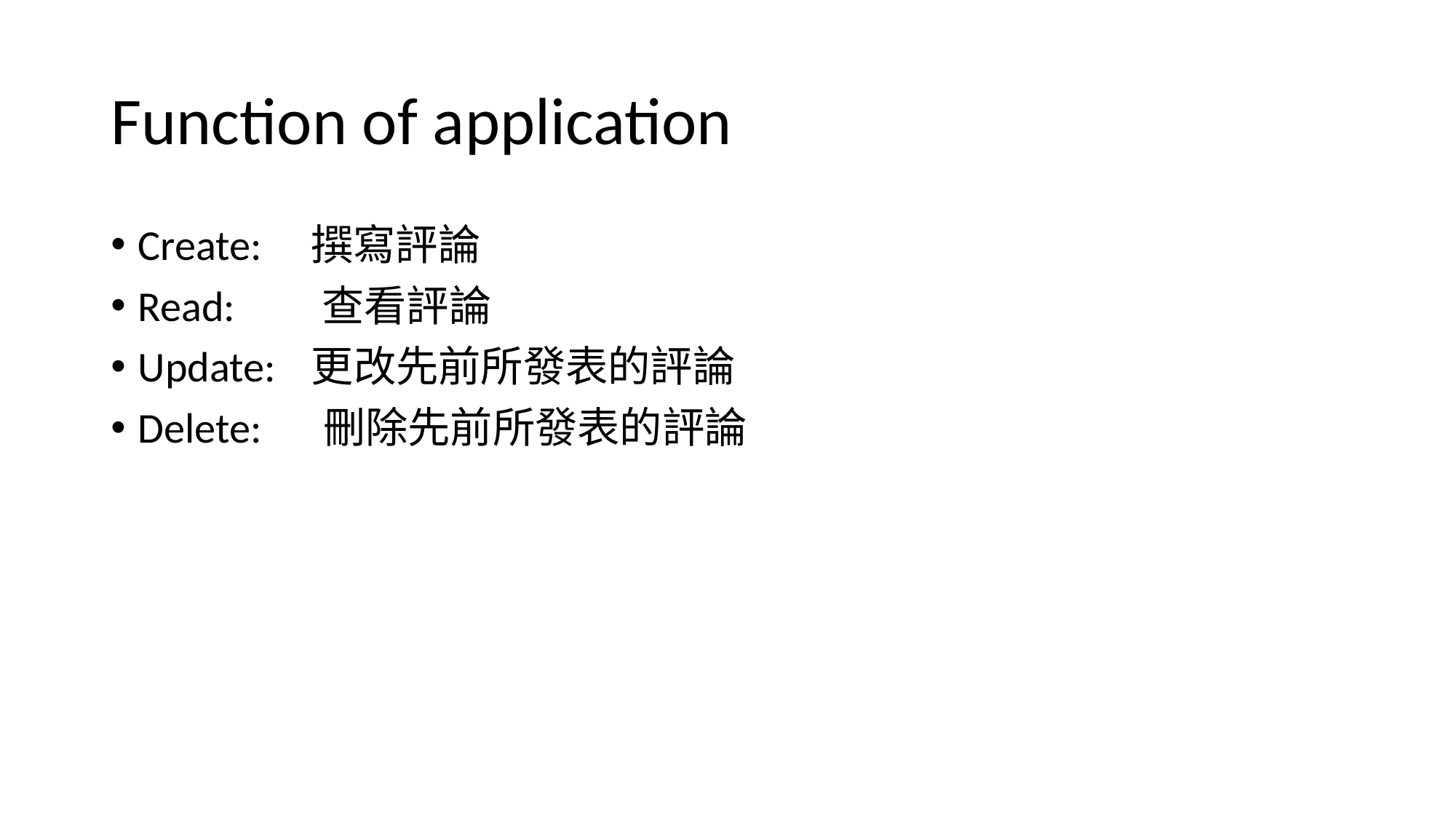

# Function of application
Create:    撰寫評論
Read:   查看評論
Update: 更改先前所發表的評論
Delete:  刪除先前所發表的評論